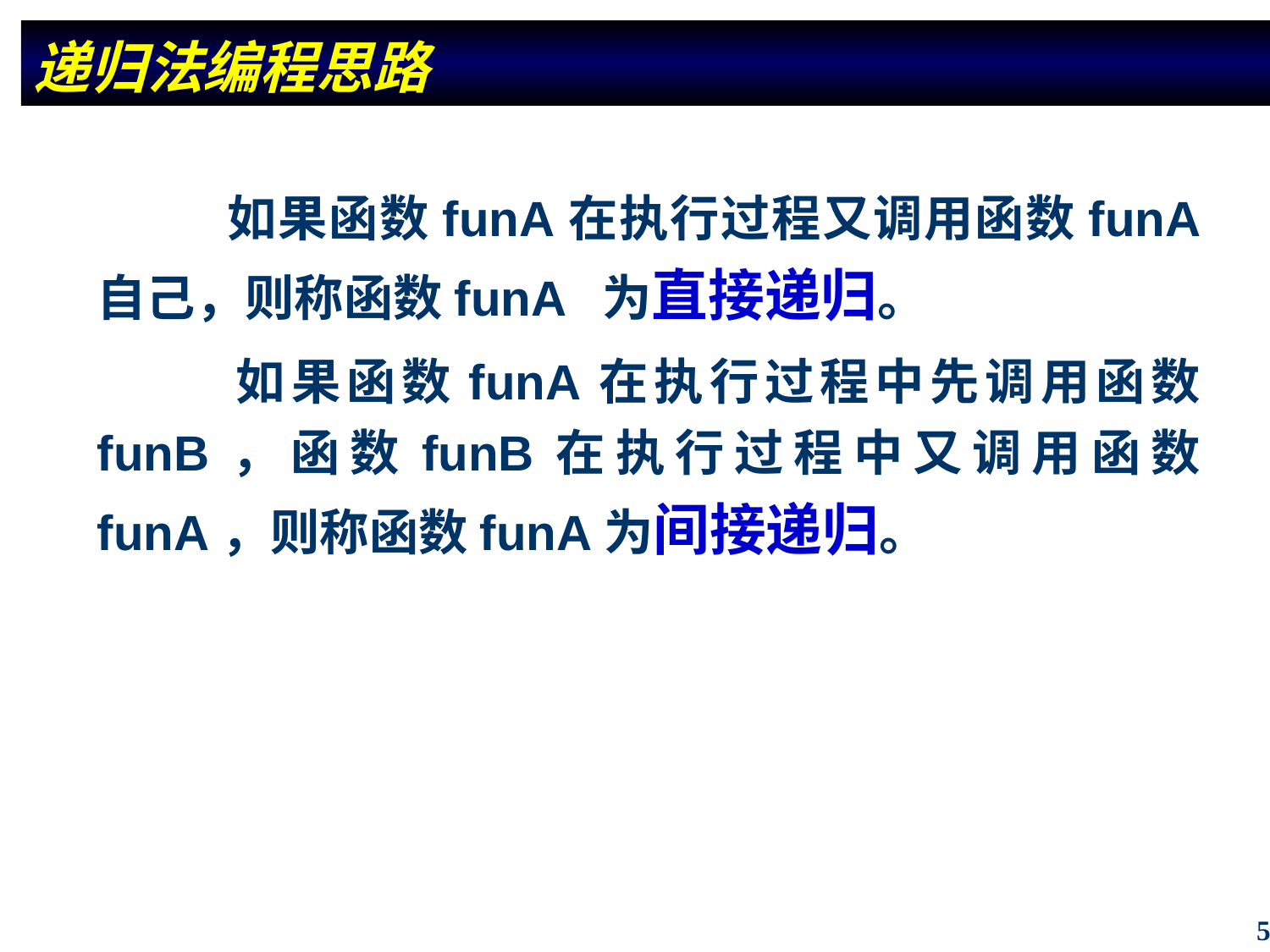

递归法编程思路
#
		如果函数funA在执行过程又调用函数funA自己，则称函数funA为直接递归。
		如果函数funA在执行过程中先调用函数funB，函数funB在执行过程中又调用函数funA，则称函数funA为间接递归。